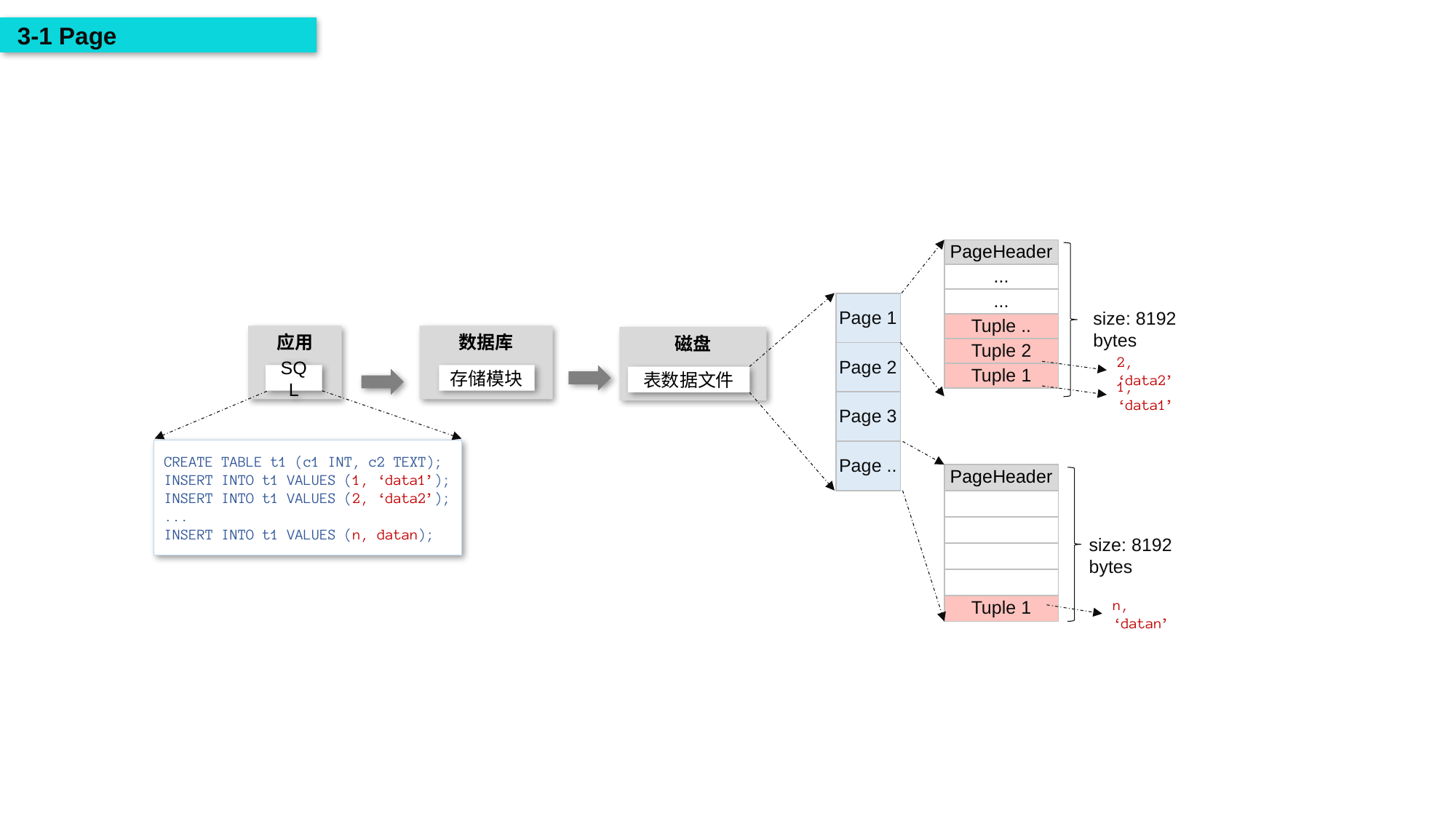

3-1 Page
| PageHeader |
| --- |
| ... |
| ... |
| Tuple .. |
| Tuple 2 |
| Tuple 1 |

| Page 1 |
| --- |
| Page 2 |
| Page 3 |
| Page .. |
size: 8192 bytes
数据库
应用
磁盘
2, ‘data2’
SQL
存储模块

表数据文件

1, ‘data1’
CREATE TABLE t1 (c1 INT, c2 TEXT);
INSERT INTO t1 VALUES (1, ‘data1’);
INSERT INTO t1 VALUES (2, ‘data2’);
...
INSERT INTO t1 VALUES (n, datan);
| PageHeader |
| --- |
|  |
|  |
|  |
|  |
| Tuple 1 |

size: 8192 bytes
n, ‘datan’